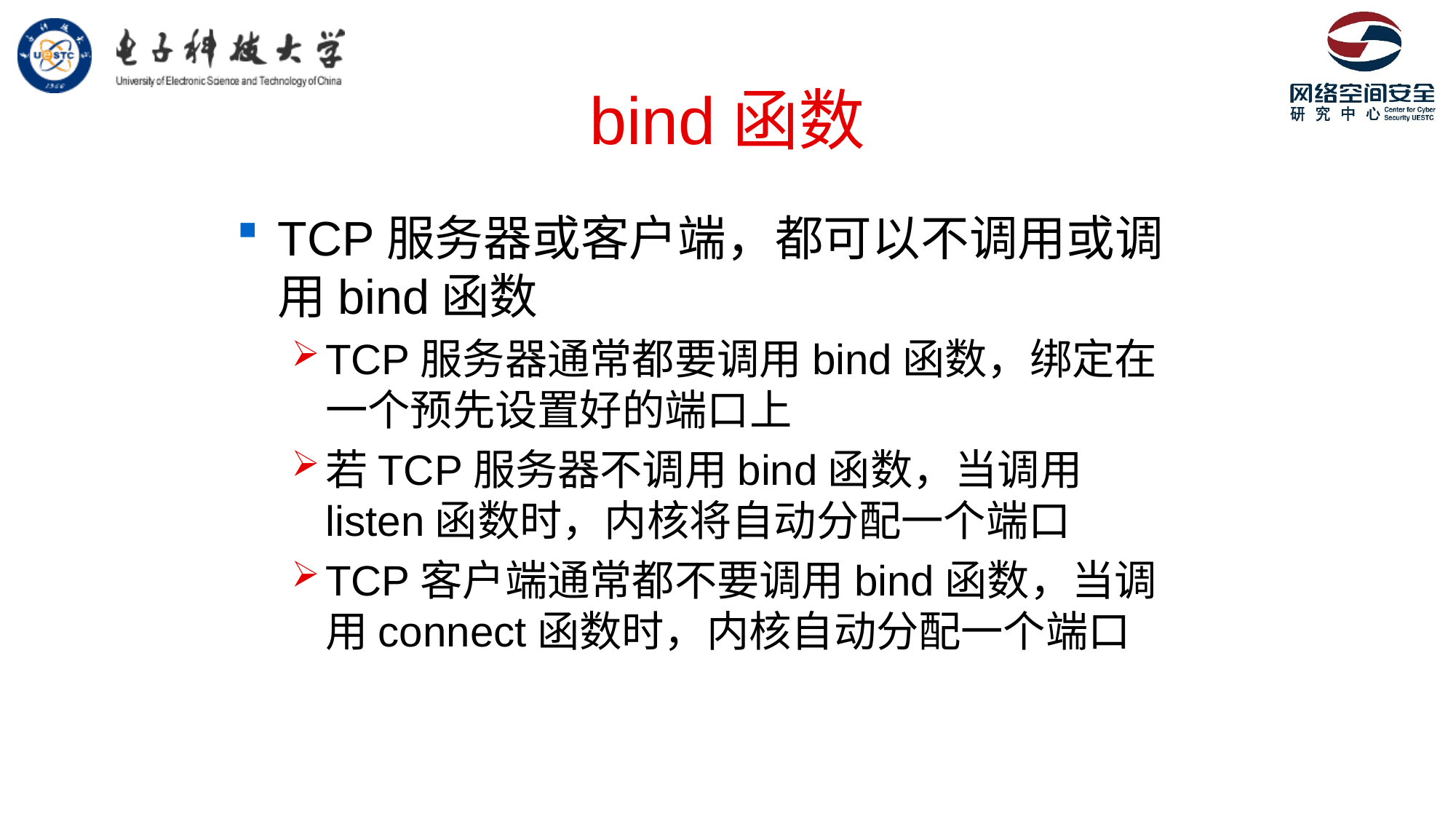

# bind函数
TCP服务器或客户端，都可以不调用或调用bind函数
TCP服务器通常都要调用bind函数，绑定在一个预先设置好的端口上
若TCP服务器不调用bind函数，当调用listen函数时，内核将自动分配一个端口
TCP客户端通常都不要调用bind函数，当调用connect函数时，内核自动分配一个端口